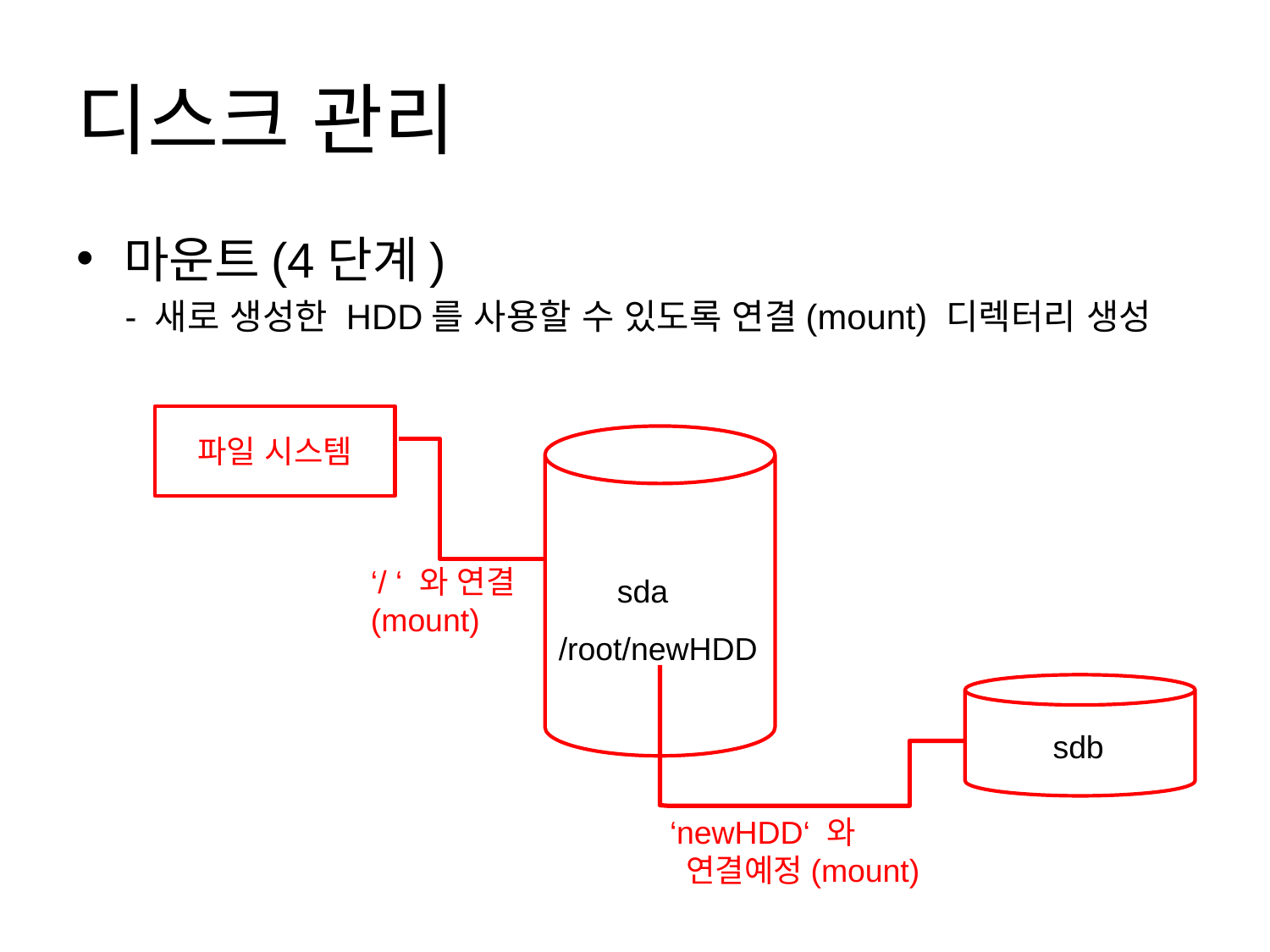

# 디스크 관리
마운트(4단계)
     - 새로 생성한 HDD를 사용할 수 있도록 연결(mount) 디렉터리 생성

파일 시스템

‘/ ‘ 와 연결
(mount)
sda
/root/newHDD

sdb
‘newHDD‘ 와
 연결예정(mount)